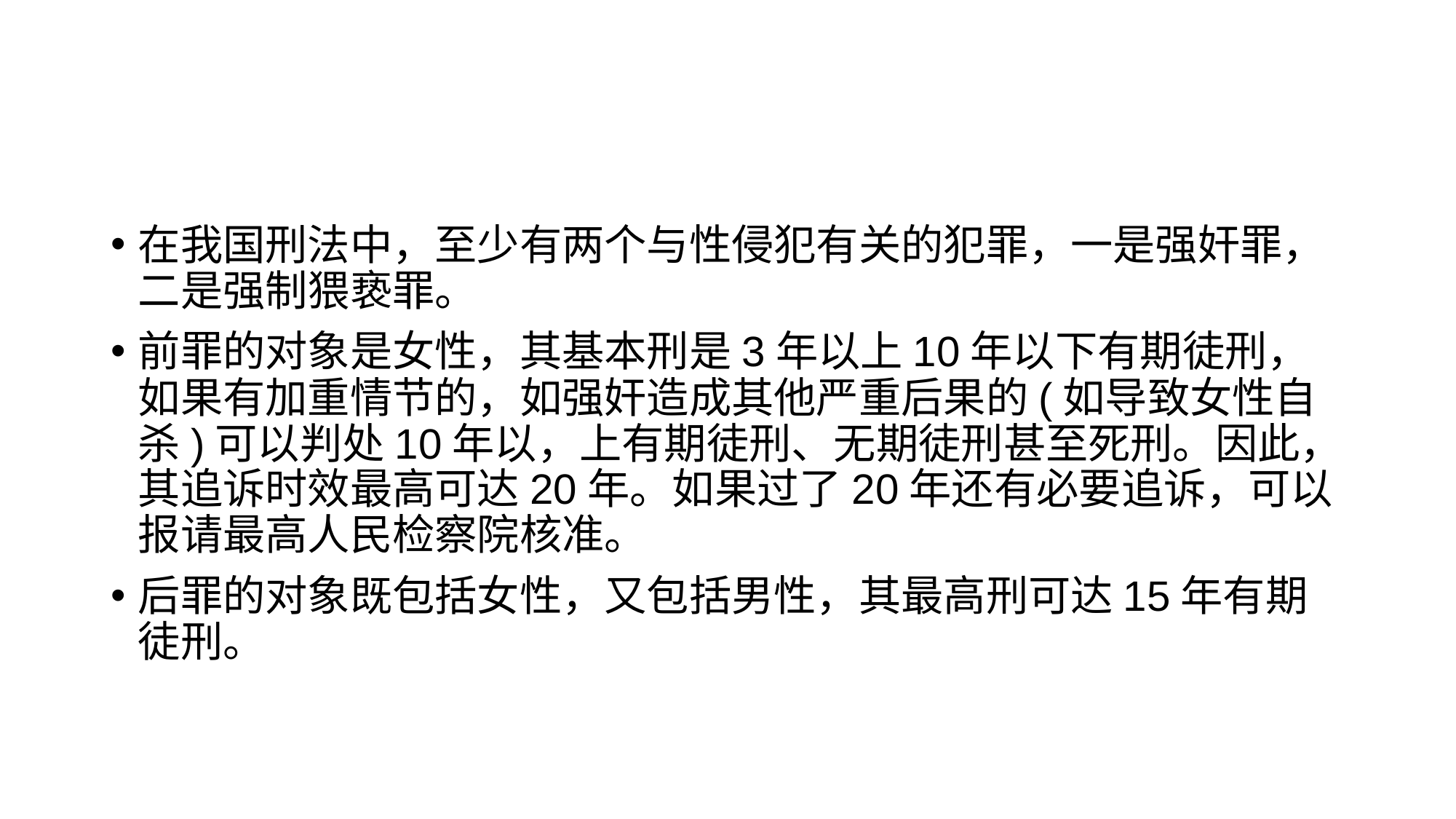

#
在我国刑法中，至少有两个与性侵犯有关的犯罪，一是强奸罪，二是强制猥亵罪。
前罪的对象是女性，其基本刑是3年以上10年以下有期徒刑，如果有加重情节的，如强奸造成其他严重后果的(如导致女性自杀)可以判处10年以，上有期徒刑、无期徒刑甚至死刑。因此，其追诉时效最高可达20年。如果过了20年还有必要追诉，可以报请最高人民检察院核准。
后罪的对象既包括女性，又包括男性，其最高刑可达15年有期徒刑。